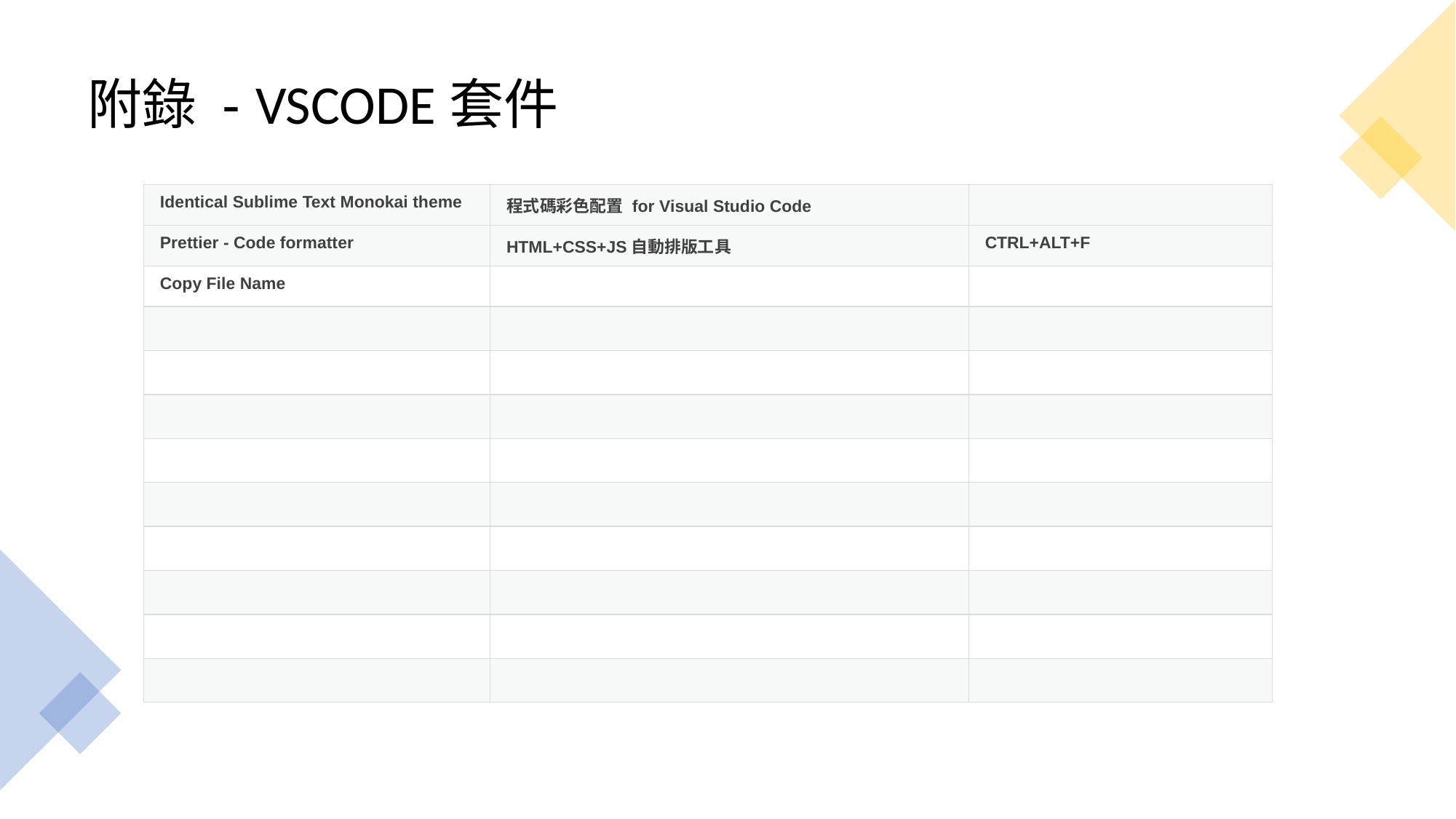

# 附錄 - VSCODE套件
|  |  |  |
| --- | --- | --- |
| Identical Sublime Text Monokai theme | 程式碼彩色配置 for Visual Studio Code |  |
| Prettier - Code formatter | HTML+CSS+JS自動排版工具 | CTRL+ALT+F |
| Copy File Name |  |  |
|  |  |  |
|  |  |  |
|  |  |  |
|  |  |  |
|  |  |  |
|  |  |  |
|  |  |  |
|  |  |  |
|  |  |  |